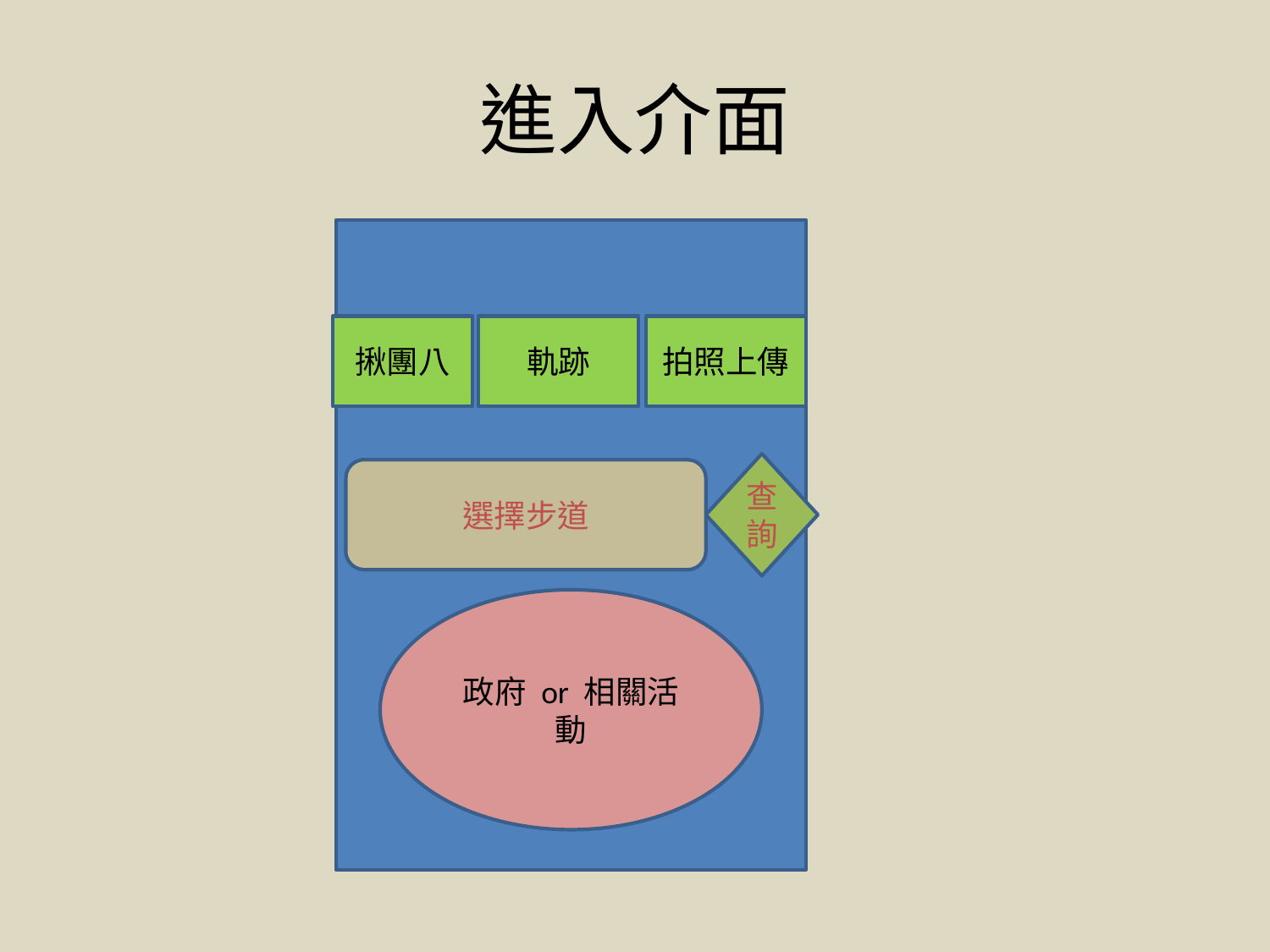

# 進入介面

揪團八
軌跡
拍照上傳
查詢
選擇步道
政府 or 相關活動